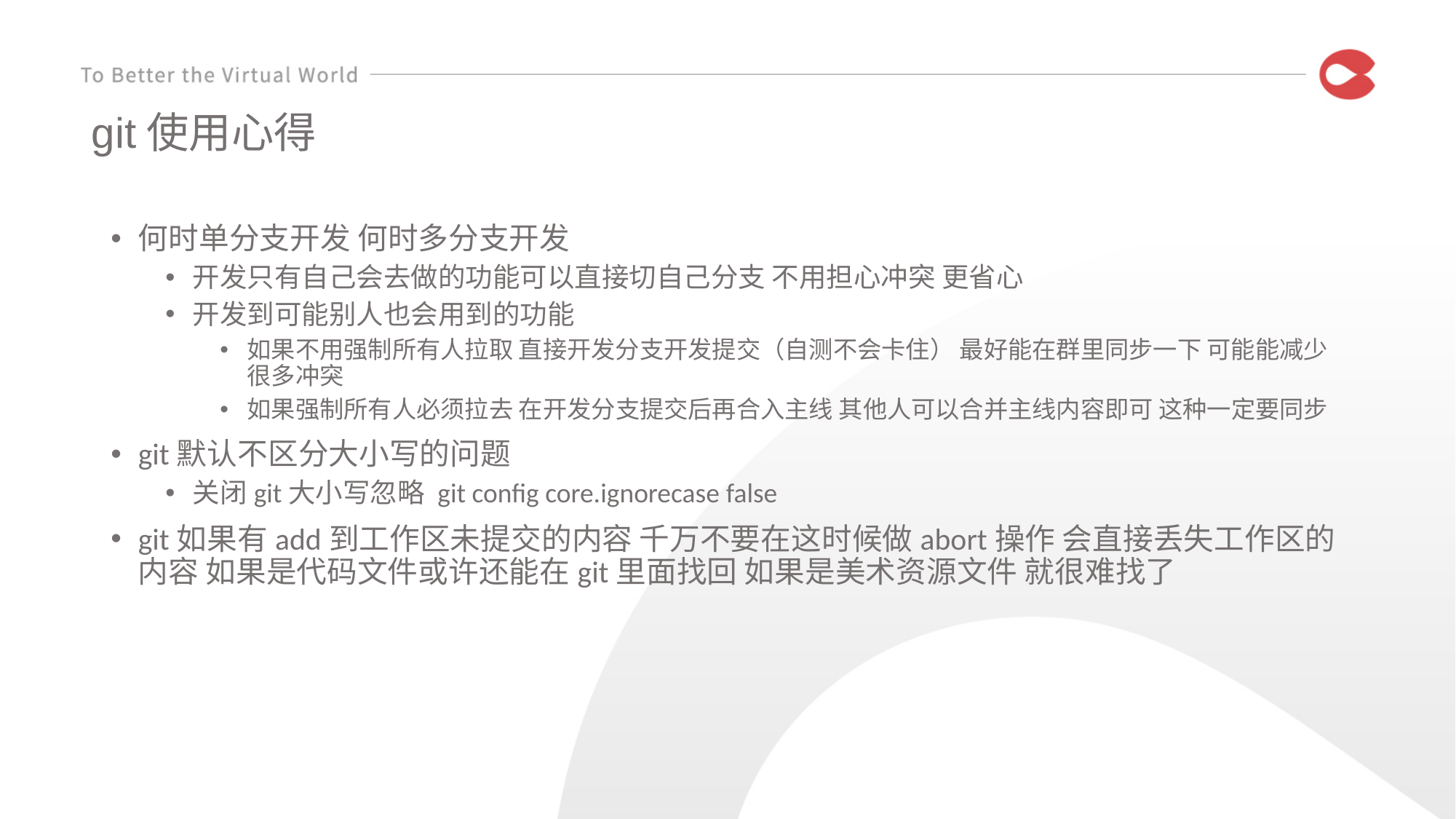

# git使用心得
何时单分支开发 何时多分支开发
开发只有自己会去做的功能可以直接切自己分支 不用担心冲突 更省心
开发到可能别人也会用到的功能
如果不用强制所有人拉取 直接开发分支开发提交（自测不会卡住） 最好能在群里同步一下 可能能减少很多冲突
如果强制所有人必须拉去 在开发分支提交后再合入主线 其他人可以合并主线内容即可 这种一定要同步
git默认不区分大小写的问题
关闭git大小写忽略 git config core.ignorecase false
git如果有add到工作区未提交的内容 千万不要在这时候做abort操作 会直接丢失工作区的内容 如果是代码文件或许还能在git里面找回 如果是美术资源文件 就很难找了